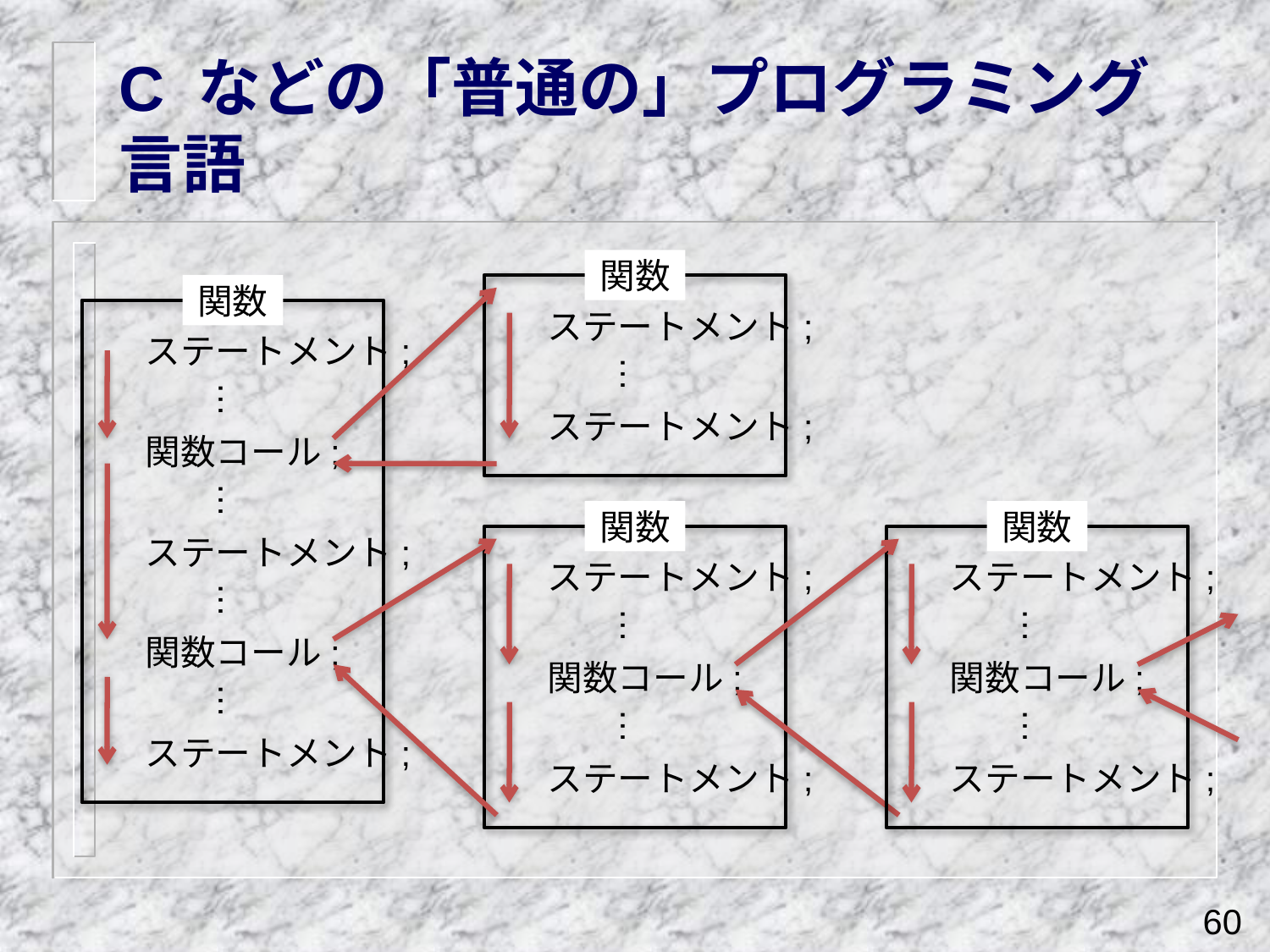

# C などの「普通の」プログラミング言語
関数
関数

ステートメント;
ステートメント;
…
…
ステートメント;
関数コール;
…
関数
関数
ステートメント;

ステートメント;
ステートメント;
…
…
…
関数コール;
関数コール;
関数コール;
…
…
…
ステートメント;
ステートメント;
ステートメント;
60